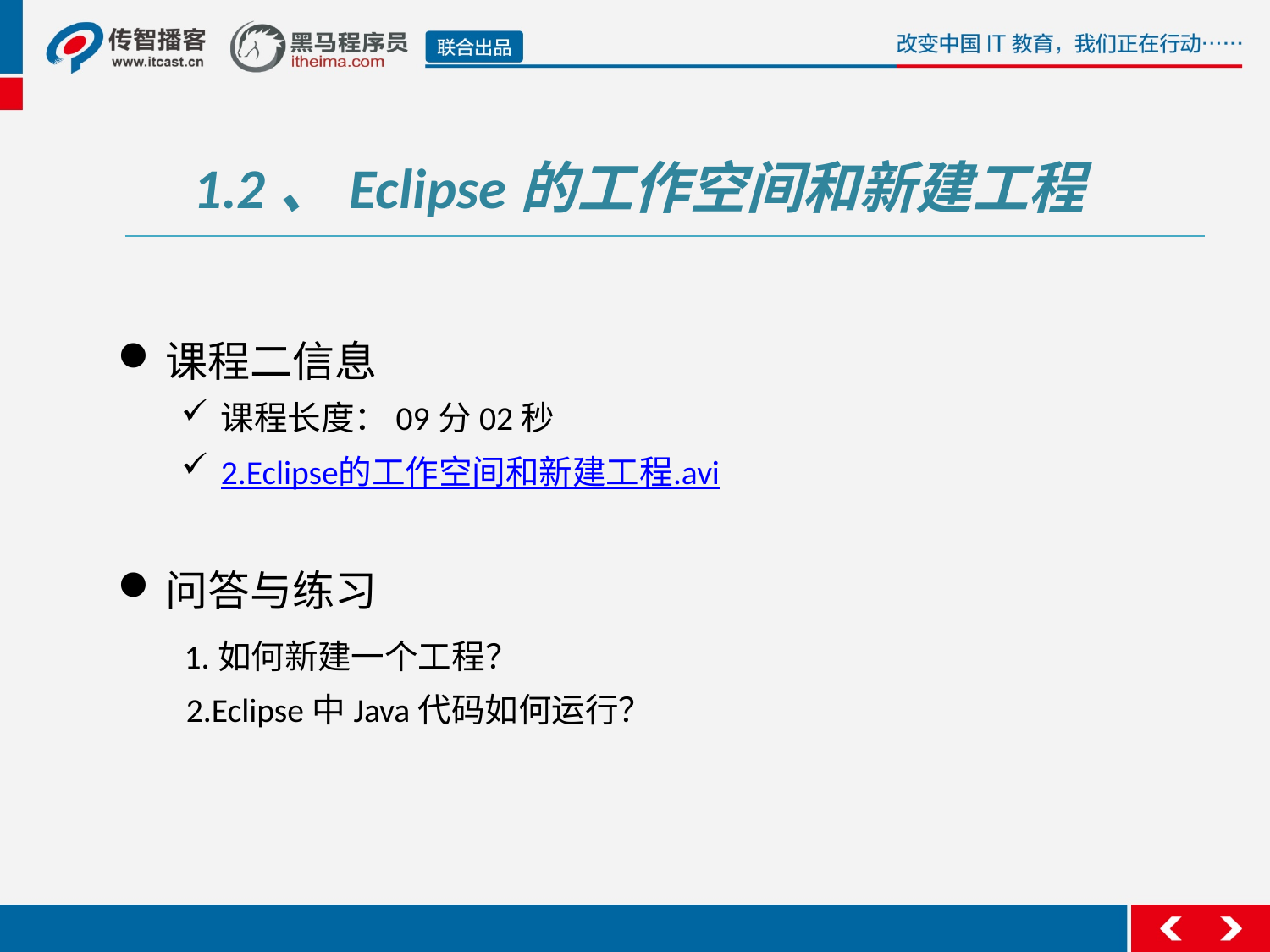

1.2、Eclipse的工作空间和新建工程

课程二信息
课程长度：09分02秒
2.Eclipse的工作空间和新建工程.avi

问答与练习
       1.如何新建一个工程？
         2.Eclipse中Java代码如何运行？